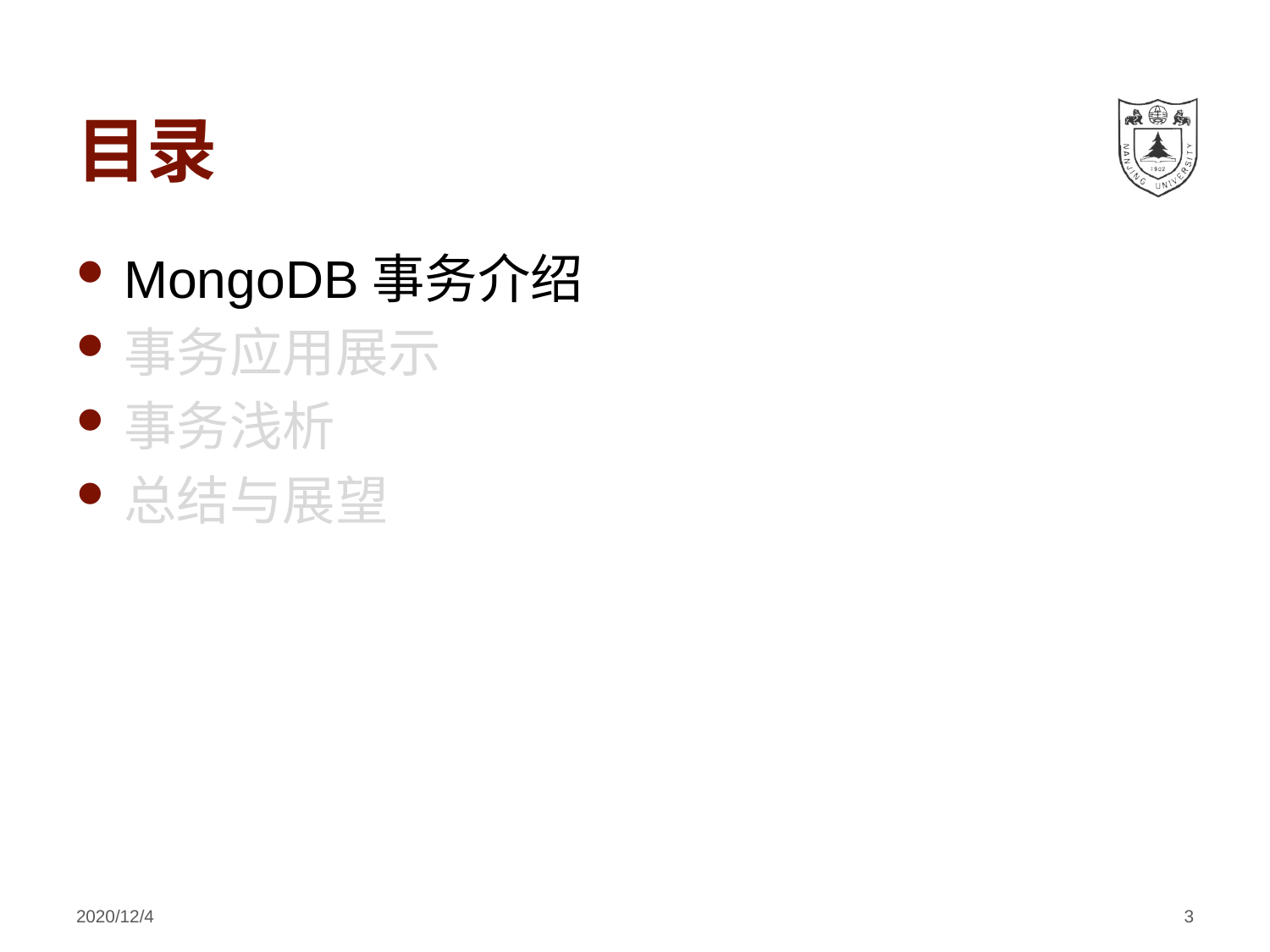

# 目录
MongoDB事务介绍
事务应用展示
事务浅析
总结与展望

2020/12/4

3